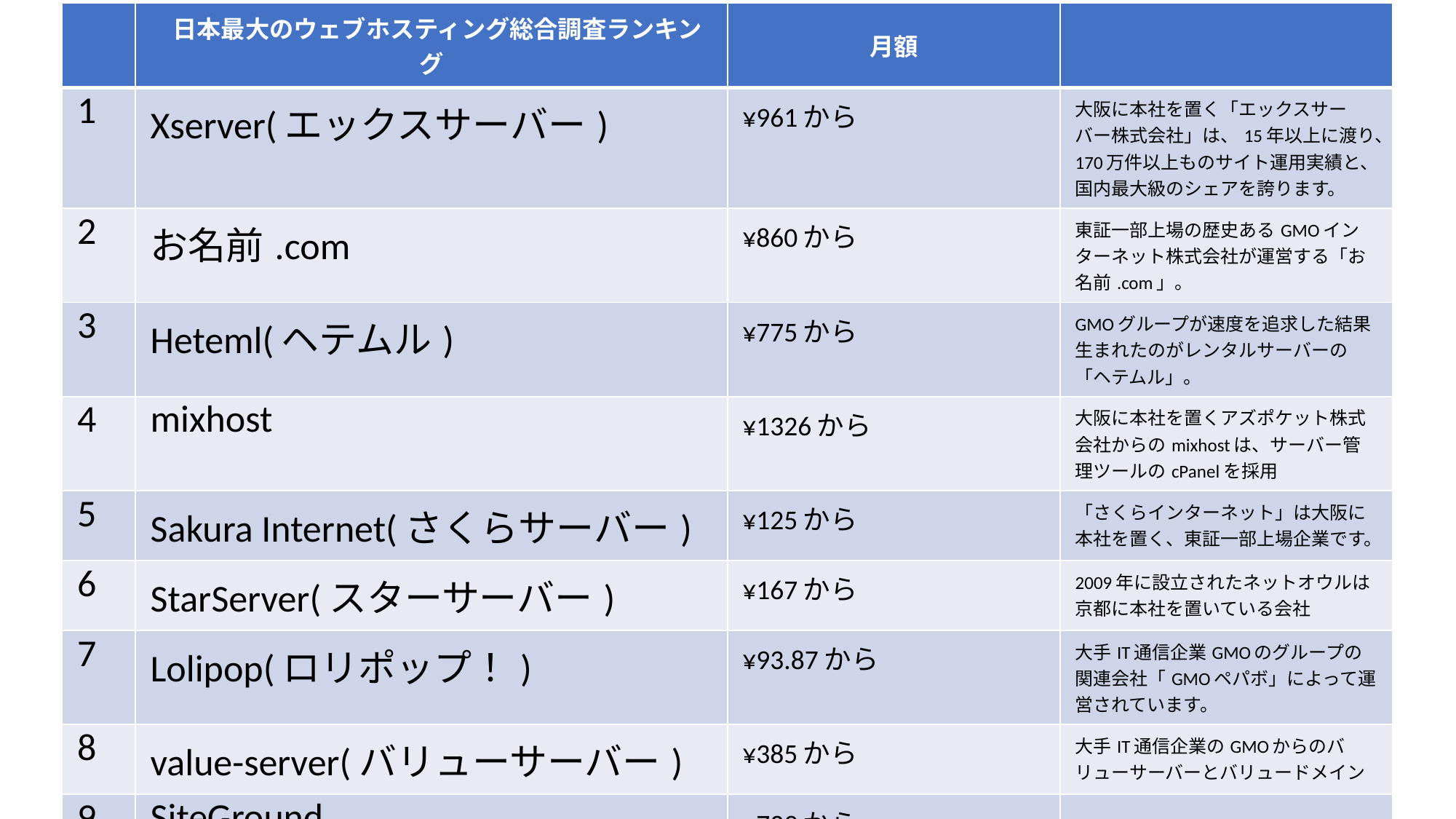

|  | 日本最大のウェブホスティング総合調査ランキング | 月額 |  |
| --- | --- | --- | --- |
| 1 | Xserver(エックスサーバー) | ¥961から | 大阪に本社を置く「エックスサーバー株式会社」は、15年以上に渡り、170万件以上ものサイト運用実績と、国内最大級のシェアを誇ります。 |
| 2 | お名前.com | ¥860から | 東証一部上場の歴史あるGMOインターネット株式会社が運営する「お名前.com」。 |
| 3 | Heteml(ヘテムル) | ¥775から | GMOグループが速度を追求した結果生まれたのがレンタルサーバーの「ヘテムル」。 |
| 4 | mixhost | ¥1326から | 大阪に本社を置くアズポケット株式会社からのmixhostは、サーバー管理ツールのcPanelを採用 |
| 5 | Sakura Internet(さくらサーバー) | ¥125から | 「さくらインターネット」は大阪に本社を置く、東証一部上場企業です。 |
| 6 | StarServer(スターサーバー) | ¥167から | 2009年に設立されたネットオウルは京都に本社を置いている会社 |
| 7 | Lolipop(ロリポップ！) | ¥93.87から | 大手IT通信企業GMOのグループの関連会社「GMOペパボ」によって運営されています。 |
| 8 | value-server(バリューサーバー) | ¥385から | 大手IT通信企業のGMOからのバリューサーバーとバリュードメイン |
| 9 | SiteGround | ¥729から |  |
| 10 | Hostinger | ¥103から | 日本ではあまり知られていませんが、世界的に大人気のホスティングサービス |